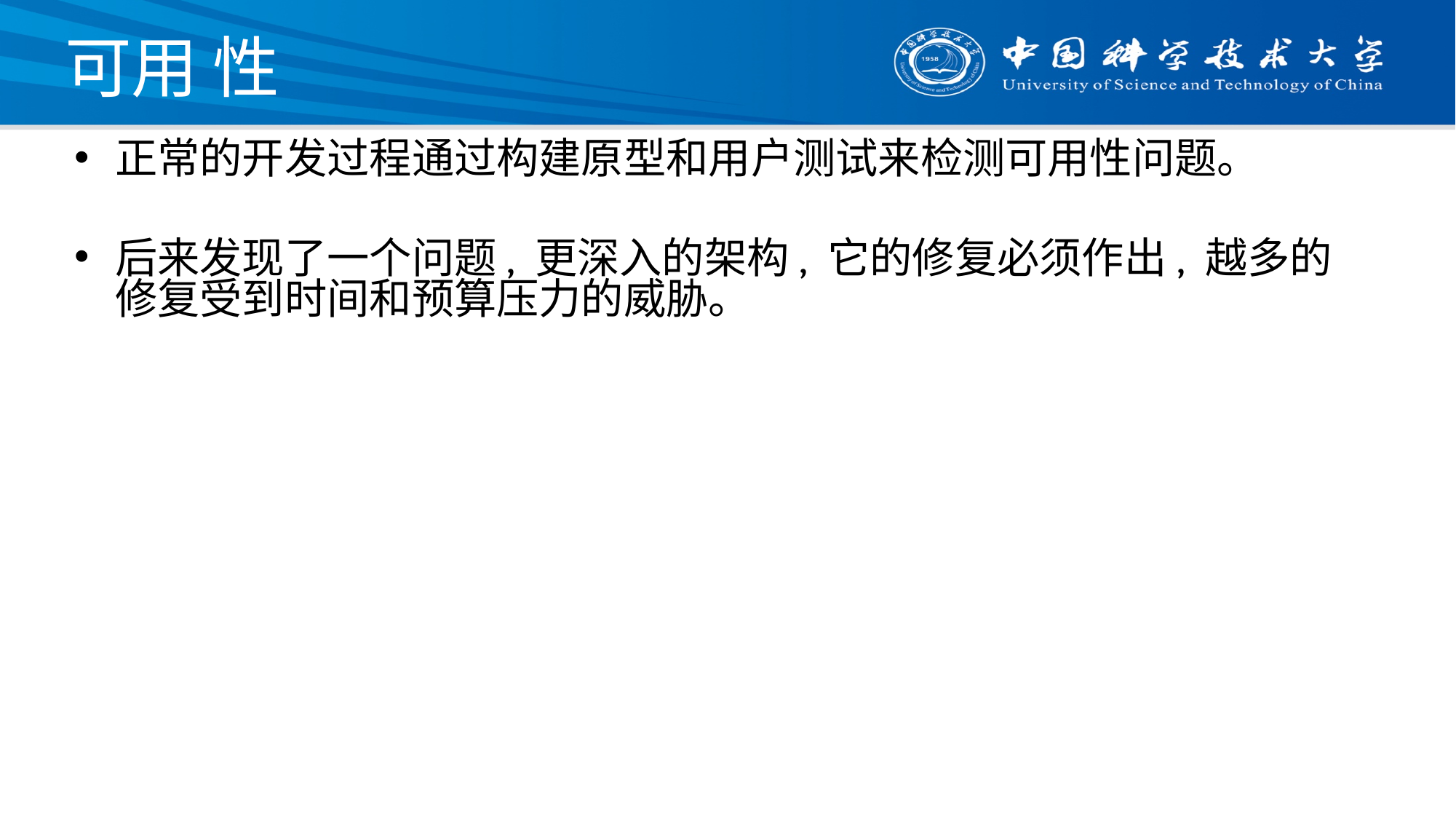

# 可用 性
正常的开发过程通过构建原型和用户测试来检测可用性问题。

后来发现了一个问题, 更深入的架构, 它的修复必须作出, 越多的修复受到时间和预算压力的威胁。